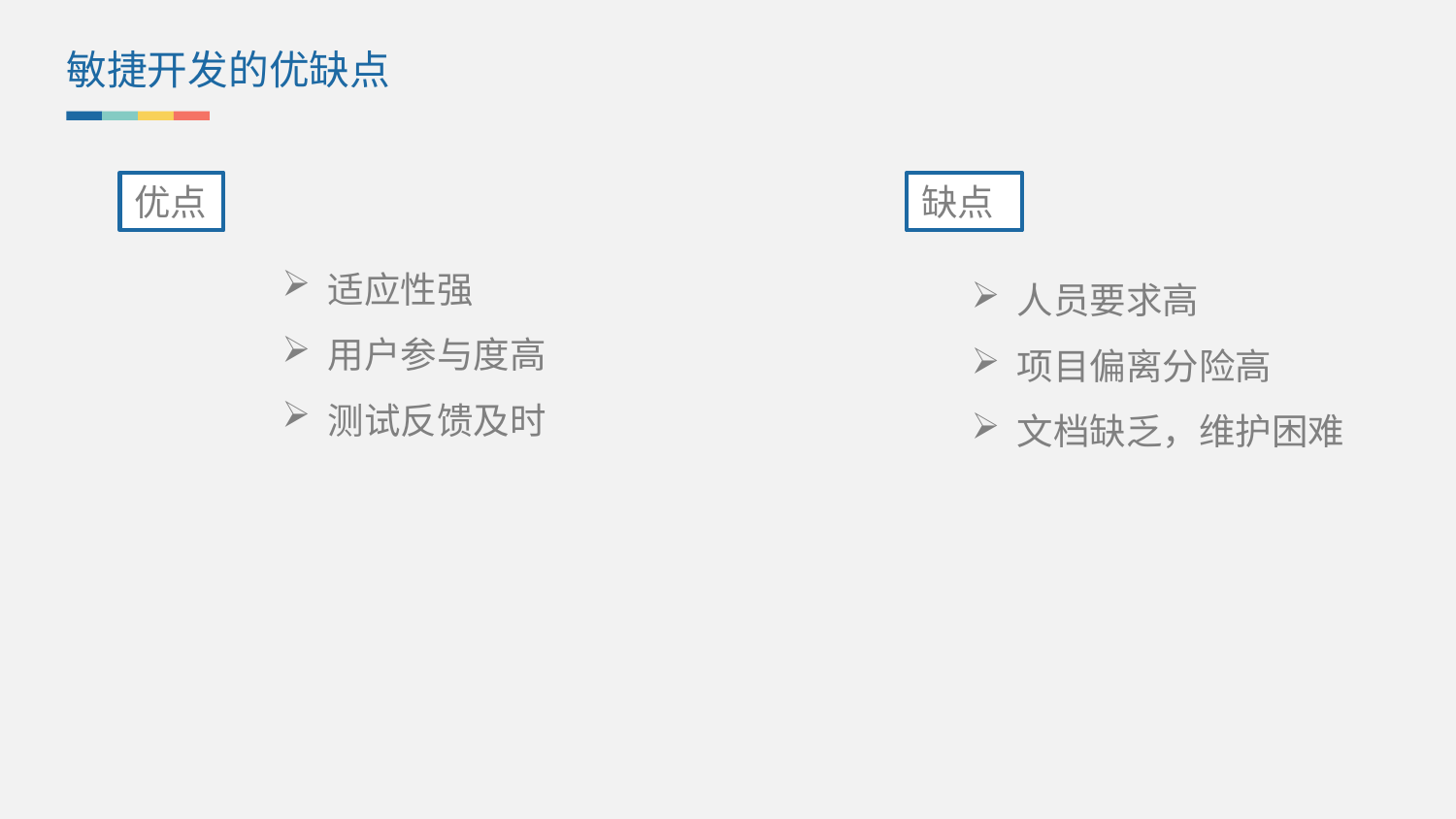

敏捷开发的优缺点

优点
缺点
适应性强
用户参与度高
测试反馈及时
人员要求高
项目偏离分险高
文档缺乏，维护困难